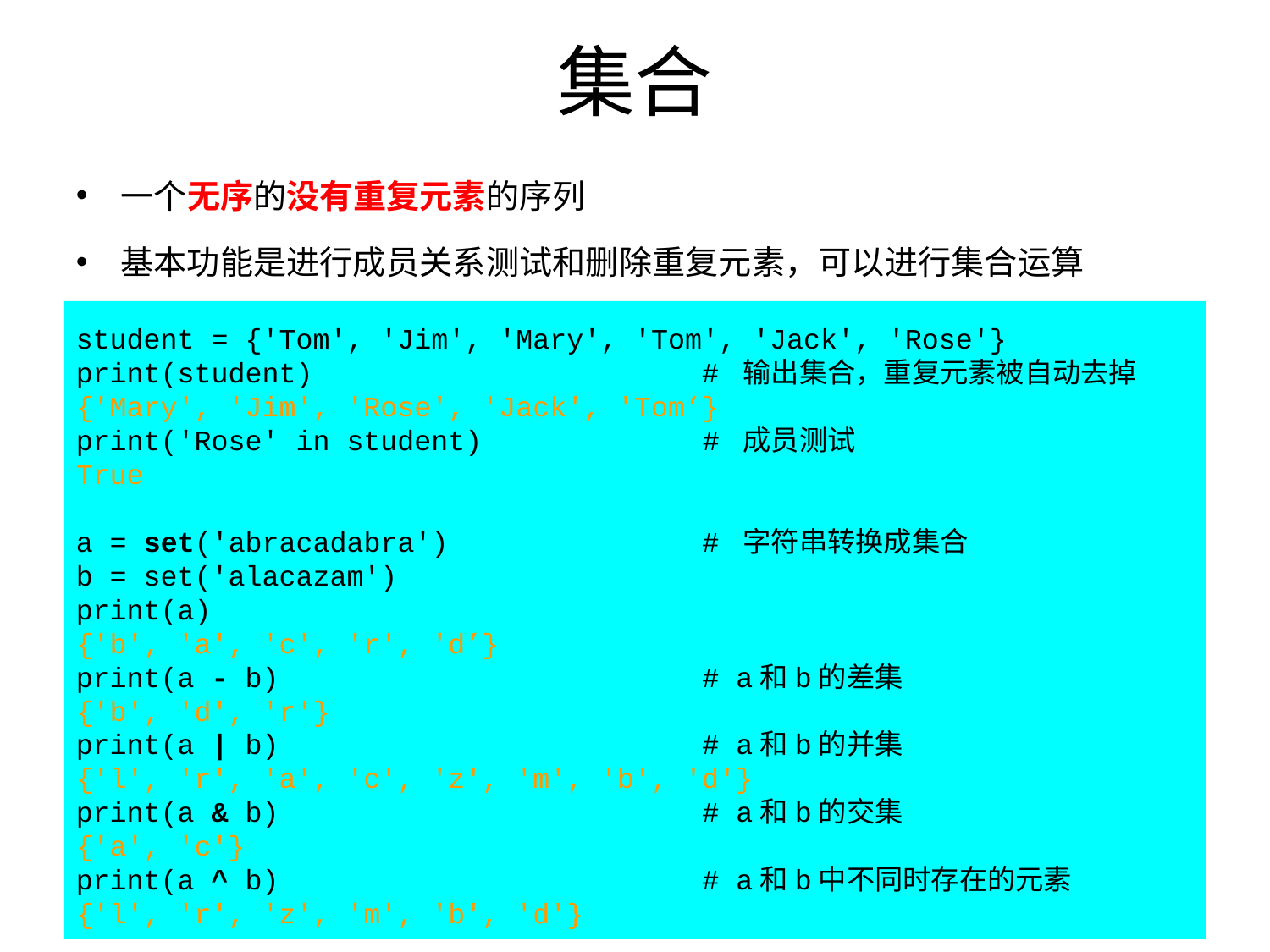

# 集合
一个无序的没有重复元素的序列
基本功能是进行成员关系测试和删除重复元素，可以进行集合运算
student = {'Tom', 'Jim', 'Mary', 'Tom', 'Jack', 'Rose'}
print(student)                       # 输出集合，重复元素被自动去掉
{'Mary', 'Jim', 'Rose', 'Jack', 'Tom’}
print('Rose' in student)             # 成员测试
True

a = set('abracadabra')               # 字符串转换成集合
b = set('alacazam')
print(a)
{'b', 'a', 'c', 'r', 'd’}
print(a - b)                         # a和b的差集
{'b', 'd', 'r'}
print(a | b)                         # a和b的并集
{'l', 'r', 'a', 'c', 'z', 'm', 'b', 'd'}
print(a & b)                         # a和b的交集
{'a', 'c'}
print(a ^ b)                         # a和b中不同时存在的元素
{'l', 'r', 'z', 'm', 'b', 'd'}
41